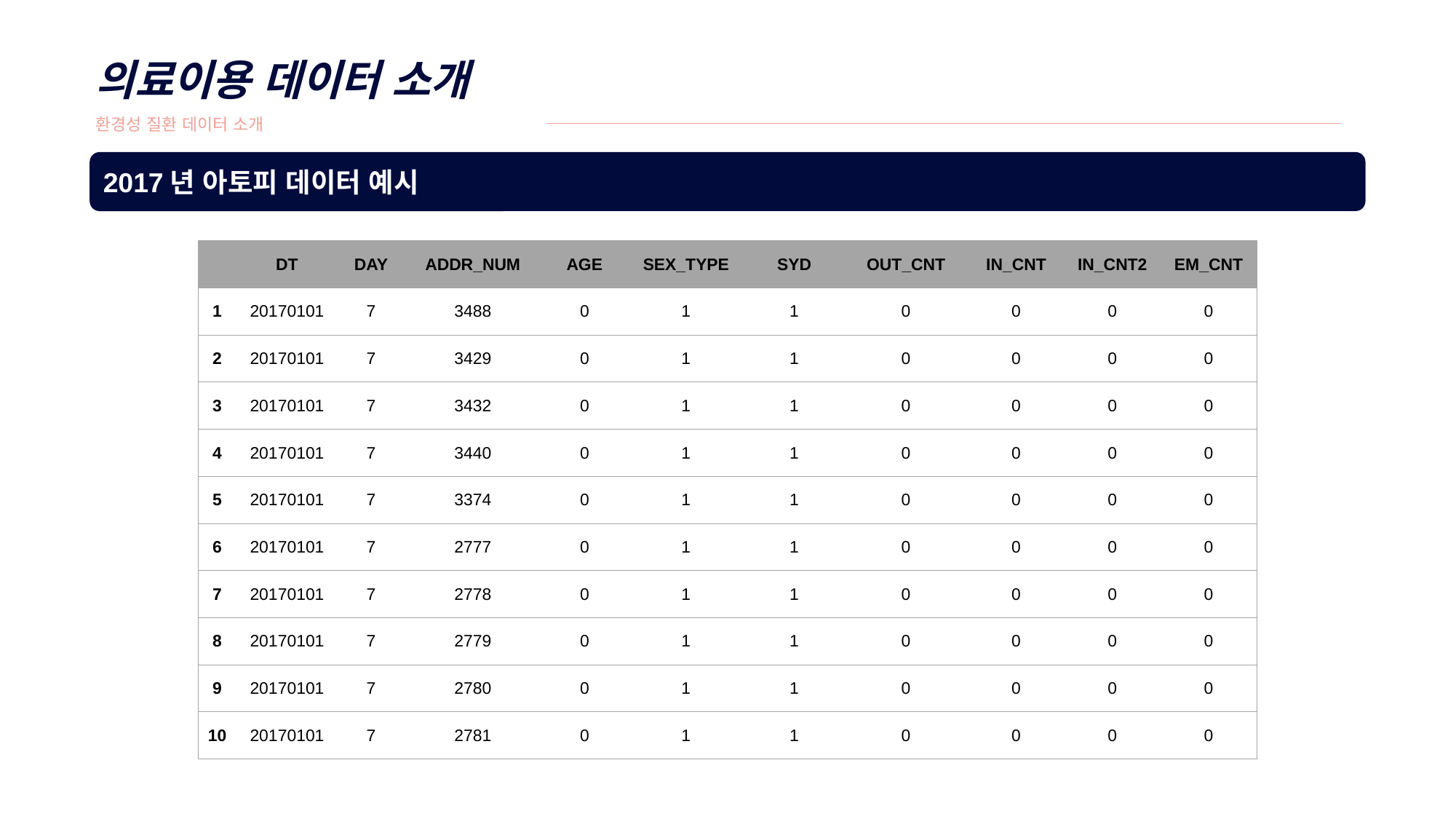

의료이용 데이터 소개
환경성 질환 데이터 소개
2017년 아토피 데이터 예시
|  | DT | DAY | ADDR\_NUM | AGE | SEX\_TYPE | SYD | OUT\_CNT | IN\_CNT | IN\_CNT2 | EM\_CNT |
| --- | --- | --- | --- | --- | --- | --- | --- | --- | --- | --- |
| 1 | 20170101 | 7 | 3488 | 0 | 1 | 1 | 0 | 0 | 0 | 0 |
| 2 | 20170101 | 7 | 3429 | 0 | 1 | 1 | 0 | 0 | 0 | 0 |
| 3 | 20170101 | 7 | 3432 | 0 | 1 | 1 | 0 | 0 | 0 | 0 |
| 4 | 20170101 | 7 | 3440 | 0 | 1 | 1 | 0 | 0 | 0 | 0 |
| 5 | 20170101 | 7 | 3374 | 0 | 1 | 1 | 0 | 0 | 0 | 0 |
| 6 | 20170101 | 7 | 2777 | 0 | 1 | 1 | 0 | 0 | 0 | 0 |
| 7 | 20170101 | 7 | 2778 | 0 | 1 | 1 | 0 | 0 | 0 | 0 |
| 8 | 20170101 | 7 | 2779 | 0 | 1 | 1 | 0 | 0 | 0 | 0 |
| 9 | 20170101 | 7 | 2780 | 0 | 1 | 1 | 0 | 0 | 0 | 0 |
| 10 | 20170101 | 7 | 2781 | 0 | 1 | 1 | 0 | 0 | 0 | 0 |